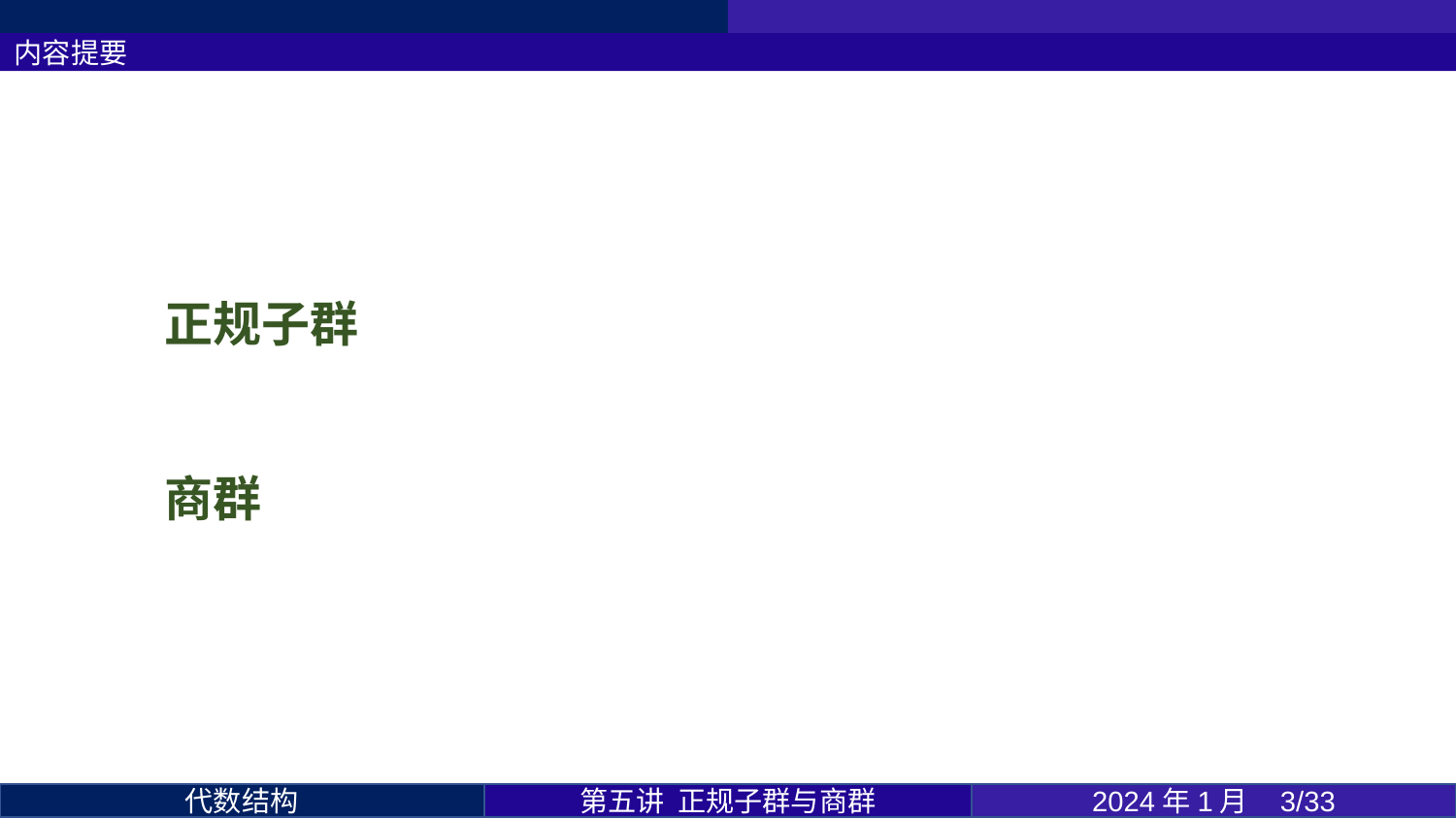

内容提要
正规子群

商群
第五讲  正规子群与商群
2024年1月    3/33
代数结构